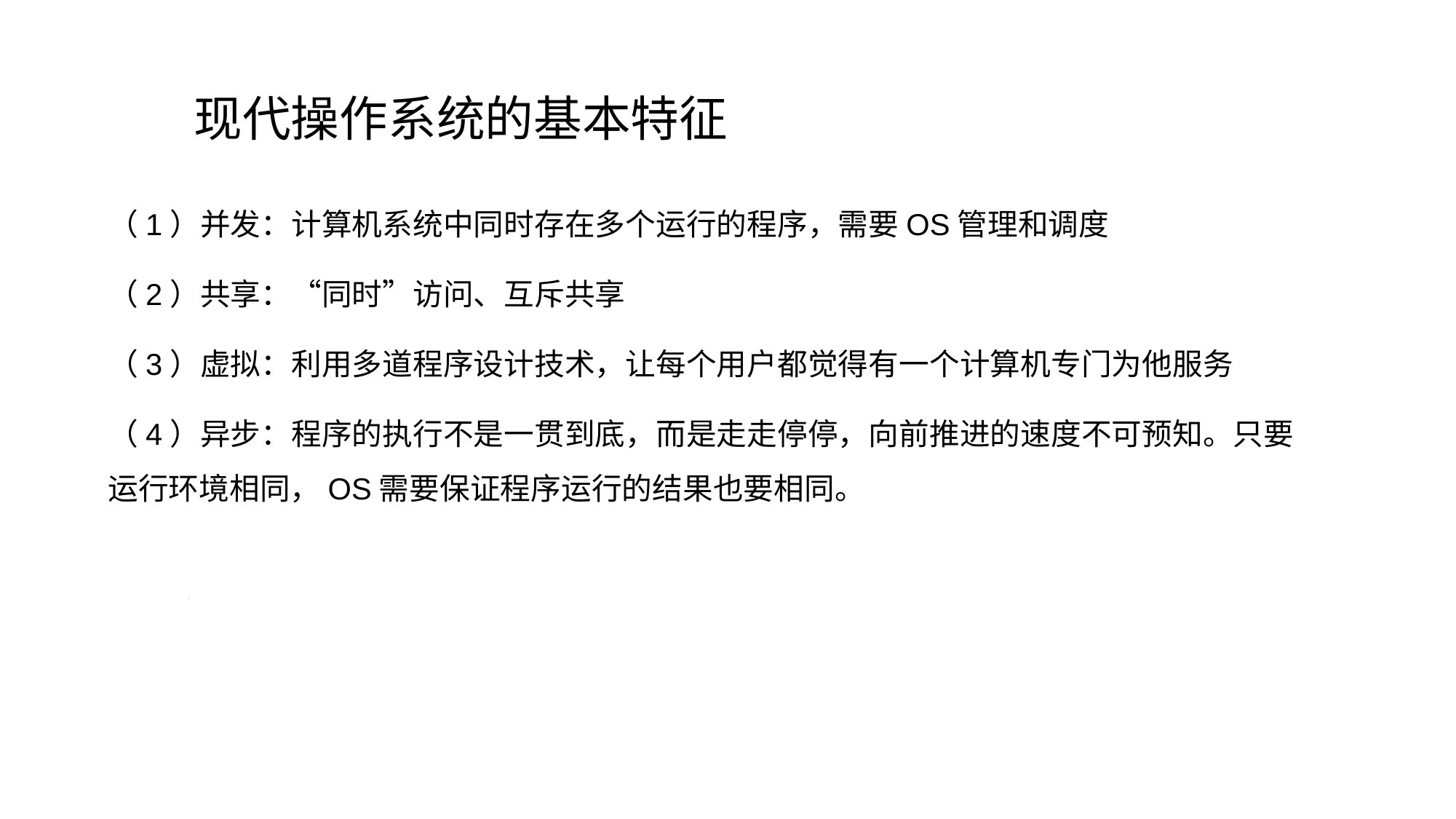

现代操作系统的基本特征
（1）并发：计算机系统中同时存在多个运行的程序，需要OS管理和调度
（2）共享：“同时”访问、互斥共享
（3）虚拟：利用多道程序设计技术，让每个用户都觉得有一个计算机专门为他服务
（4）异步：程序的执行不是一贯到底，而是走走停停，向前推进的速度不可预知。只要运行环境相同，OS需要保证程序运行的结果也要相同。